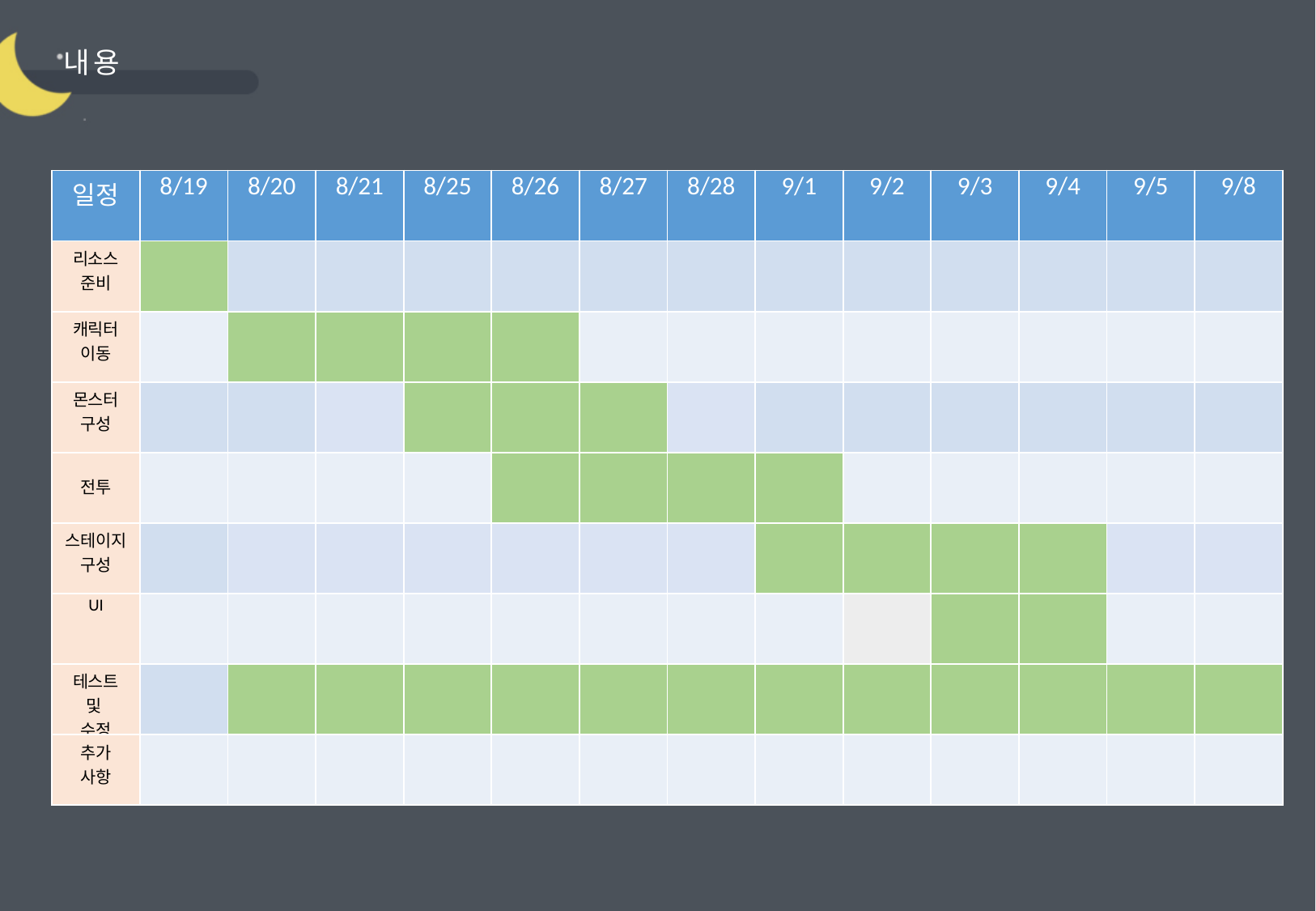

내 용
| 일정 | 8/19 | 8/20 | 8/21 | 8/25 | 8/26 | 8/27 | 8/28 | 9/1 | 9/2 | 9/3 | 9/4 | 9/5 | 9/8 |
| --- | --- | --- | --- | --- | --- | --- | --- | --- | --- | --- | --- | --- | --- |
| 리소스 준비 |  |  |  |  |  |  |  |  |  |  |  |  |  |
| 캐릭터 이동 |  |  |  |  |  |  |  |  |  |  |  |  |  |
| 몬스터 구성 |  |  |  |  |  |  |  |  |  |  |  |  |  |
| 전투 |  |  |  |  |  |  |  |  |  |  |  |  |  |
| 스테이지 구성 |  |  |  |  |  |  |  |  |  |  |  |  |  |
| UI |  |  |  |  |  |  |  |  |  |  |  |  |  |
| 테스트 및 수정 |  |  |  |  |  |  |  |  |  |  |  |  |  |
| 추가 사항 |  |  |  |  |  |  |  |  |  |  |  |  |  |